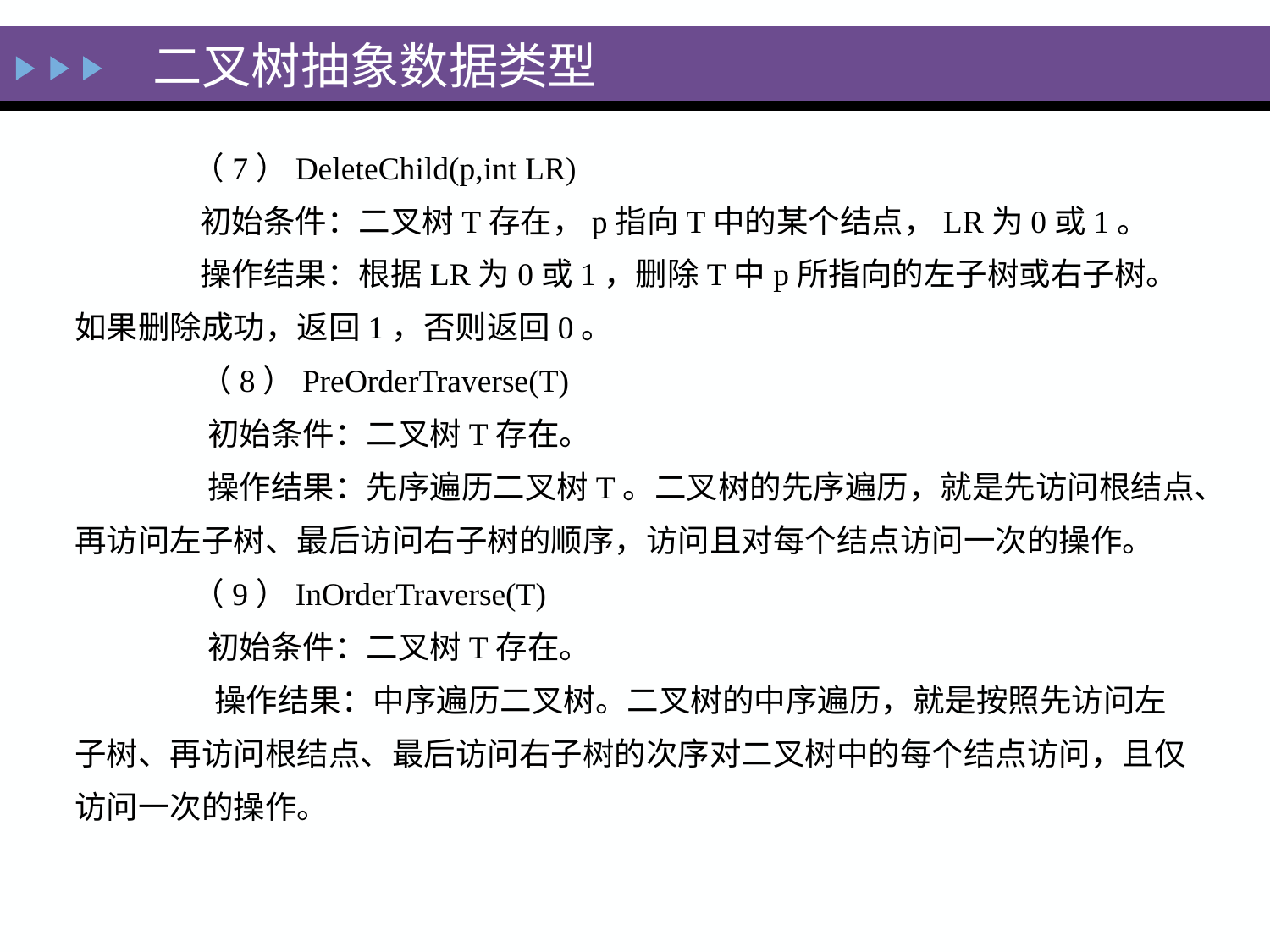

# 二叉树抽象数据类型
     （7）DeleteChild(p,int LR)
      初始条件：二叉树T存在，p指向T中的某个结点，LR为0或1。
      操作结果：根据LR为0或1，删除T中p所指向的左子树或右子树。如果删除成功，返回1，否则返回0。
      （8）PreOrderTraverse(T)
       初始条件：二叉树T存在。
       操作结果：先序遍历二叉树T。二叉树的先序遍历，就是先访问根结点、再访问左子树、最后访问右子树的顺序，访问且对每个结点访问一次的操作。
     （9）InOrderTraverse(T)
       初始条件：二叉树T存在。
        操作结果：中序遍历二叉树。二叉树的中序遍历，就是按照先访问左子树、再访问根结点、最后访问右子树的次序对二叉树中的每个结点访问，且仅访问一次的操作。